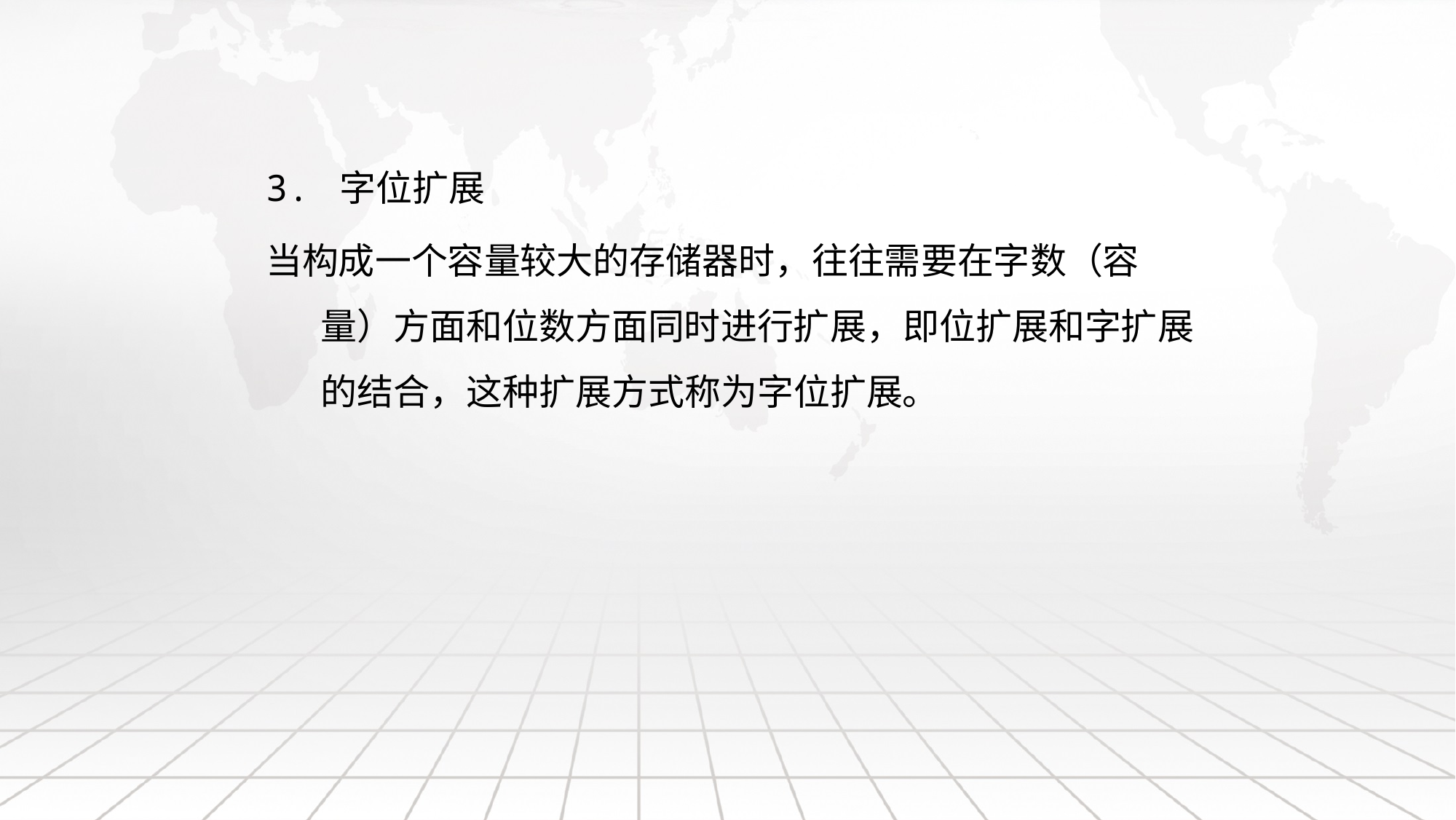

3. 字位扩展
当构成一个容量较大的存储器时，往往需要在字数（容量）方面和位数方面同时进行扩展，即位扩展和字扩展的结合，这种扩展方式称为字位扩展。